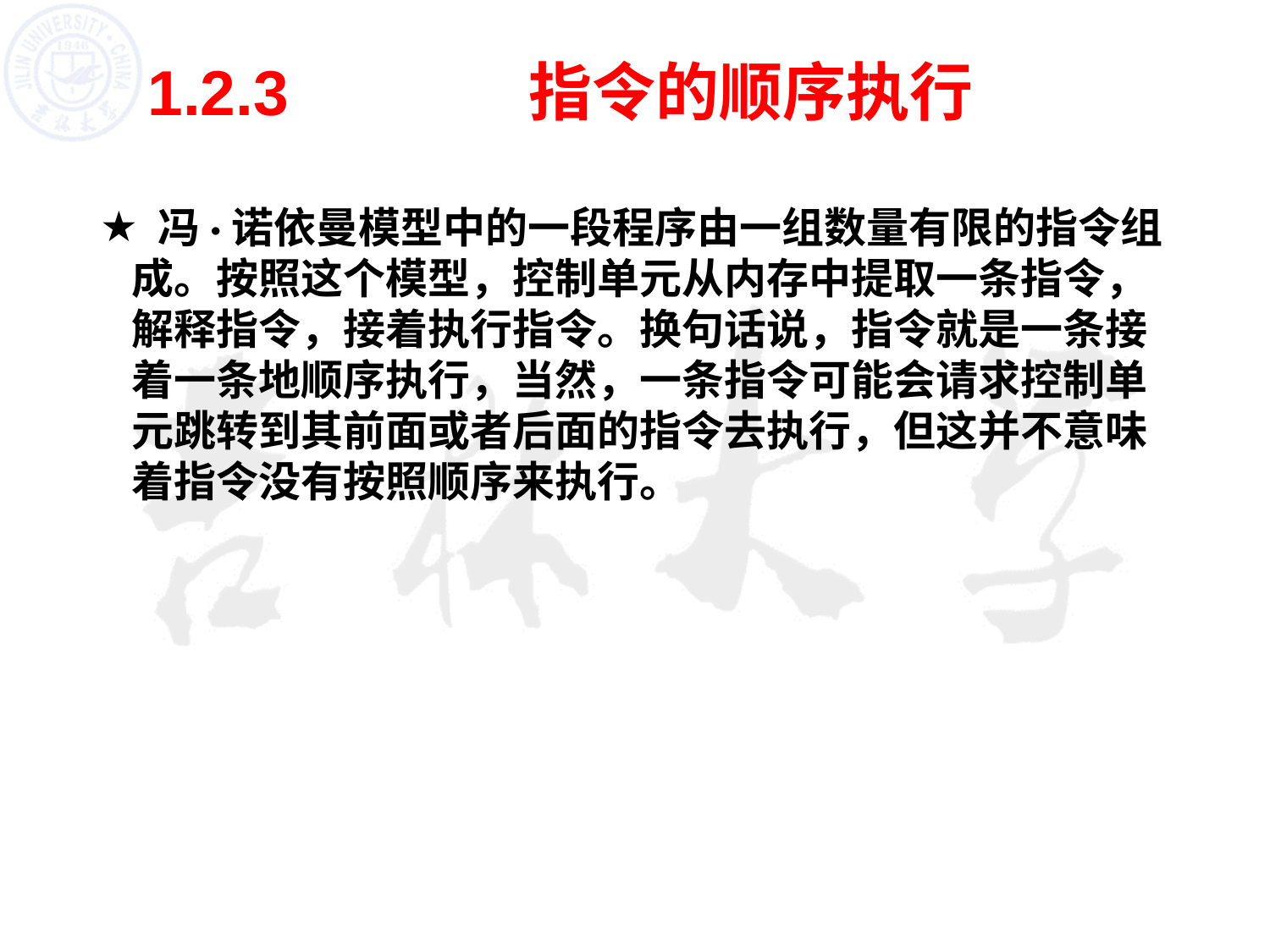

# 1.2.3		指令的顺序执行
 冯·诺依曼模型中的一段程序由一组数量有限的指令组成。按照这个模型，控制单元从内存中提取一条指令，解释指令，接着执行指令。换句话说，指令就是一条接着一条地顺序执行，当然，一条指令可能会请求控制单元跳转到其前面或者后面的指令去执行，但这并不意味着指令没有按照顺序来执行。